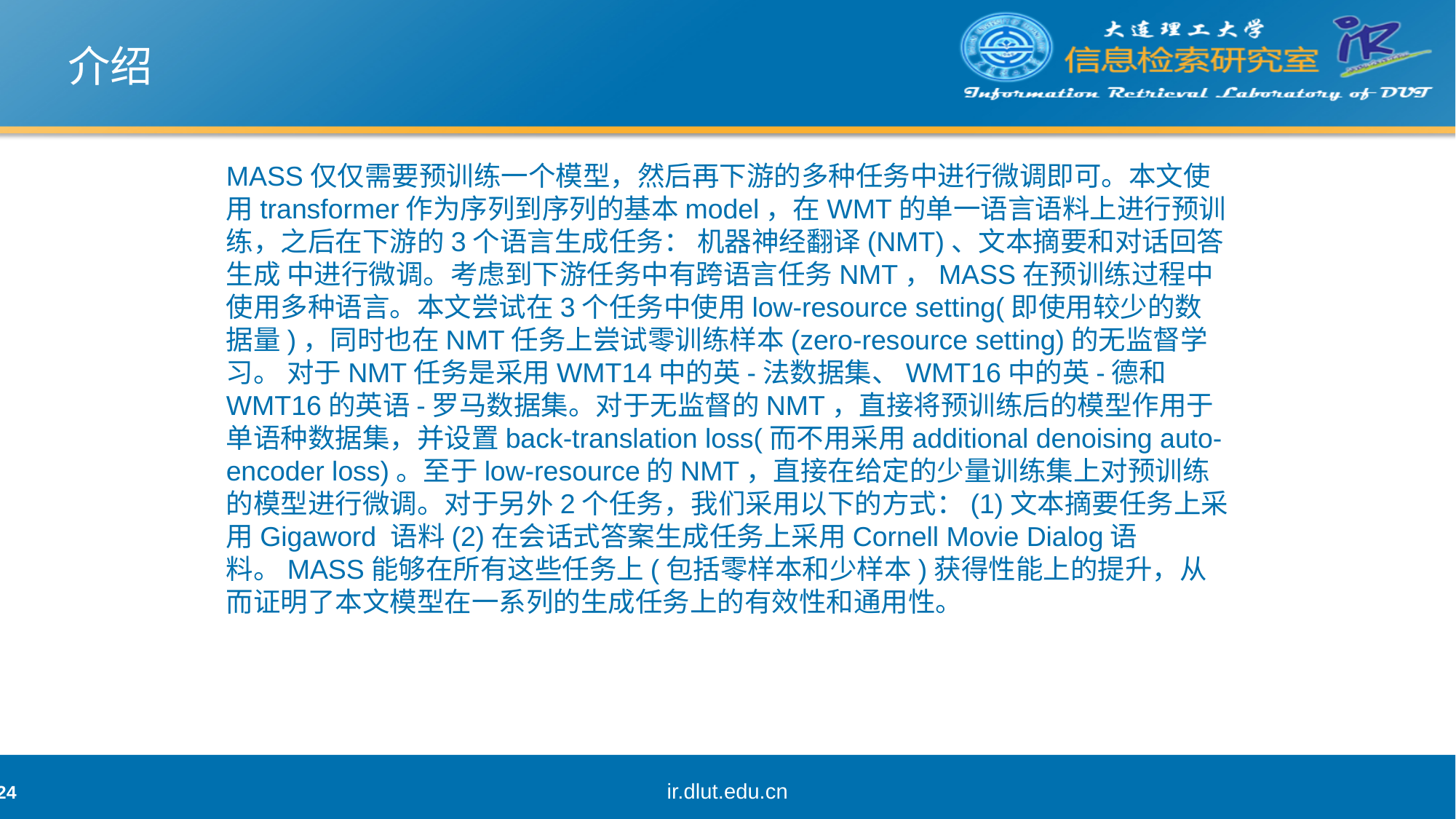

# 介绍
MASS仅仅需要预训练一个模型，然后再下游的多种任务中进行微调即可。本文使用transformer作为序列到序列的基本model，在WMT的单一语言语料上进行预训练，之后在下游的3个语言生成任务： 机器神经翻译(NMT)、文本摘要和对话回答生成 中进行微调。考虑到下游任务中有跨语言任务NMT，MASS在预训练过程中使用多种语言。本文尝试在3个任务中使用low-resource setting(即使用较少的数据量)，同时也在NMT任务上尝试零训练样本(zero-resource setting)的无监督学习。 对于NMT任务是采用WMT14中的英-法数据集、WMT16中的英-德和WMT16的英语-罗马数据集。对于无监督的NMT，直接将预训练后的模型作用于单语种数据集，并设置back-translation loss(而不用采用additional denoising auto-encoder loss)。至于low-resource的NMT，直接在给定的少量训练集上对预训练的模型进行微调。对于另外2个任务，我们采用以下的方式：(1)文本摘要任务上采用Gigaword 语料(2)在会话式答案生成任务上采用Cornell Movie Dialog语料。MASS能够在所有这些任务上(包括零样本和少样本)获得性能上的提升，从而证明了本文模型在一系列的生成任务上的有效性和通用性。